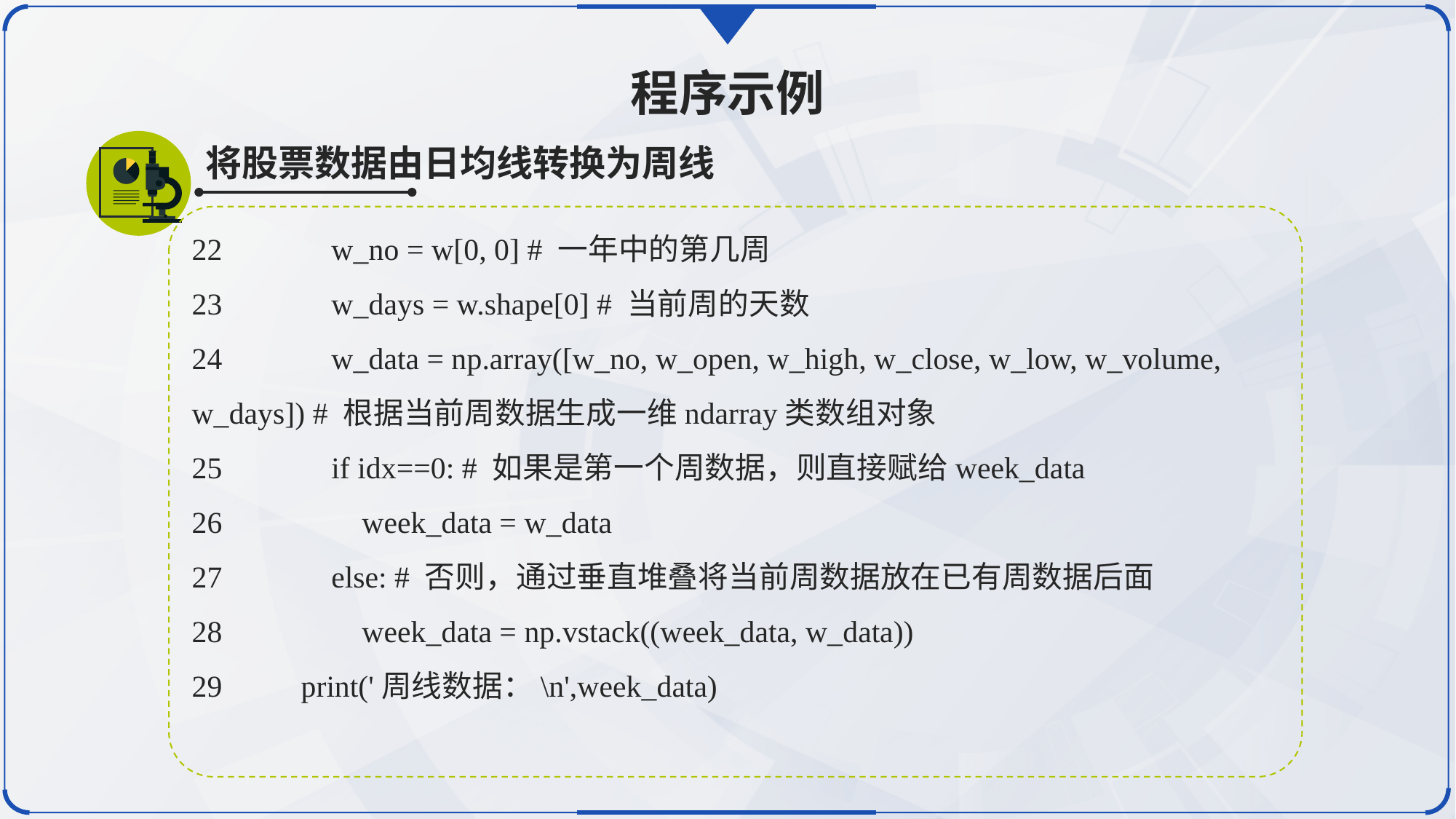

程序示例

将股票数据由日均线转换为周线

22	    w_no = w[0, 0] # 一年中的第几周
23	    w_days = w.shape[0] # 当前周的天数
24	    w_data = np.array([w_no, w_open, w_high, w_close, w_low, w_volume, w_days]) # 根据当前周数据生成一维ndarray类数组对象
25	    if idx==0: # 如果是第一个周数据，则直接赋给week_data
26	        week_data = w_data
27	    else: # 否则，通过垂直堆叠将当前周数据放在已有周数据后面
28	        week_data = np.vstack((week_data, w_data))
29	print('周线数据：\n',week_data)